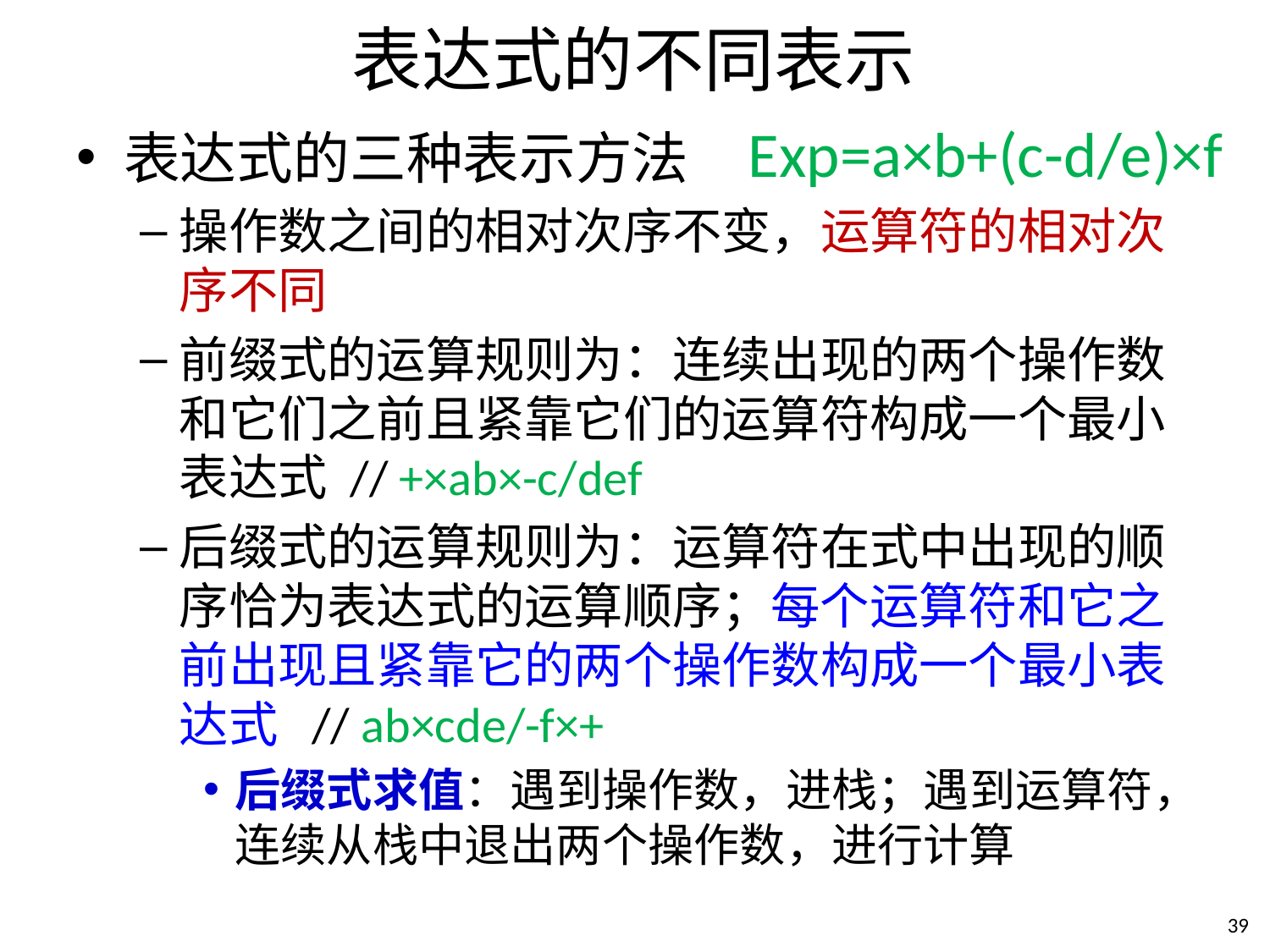

# 表达式的不同表示
Exp=a×b+(c-d/e)×f
表达式的三种表示方法
操作数之间的相对次序不变，运算符的相对次序不同
前缀式的运算规则为：连续出现的两个操作数和它们之前且紧靠它们的运算符构成一个最小表达式 // +×ab×-c/def
后缀式的运算规则为：运算符在式中出现的顺序恰为表达式的运算顺序；每个运算符和它之前出现且紧靠它的两个操作数构成一个最小表达式  // ab×cde/-f×+
后缀式求值：遇到操作数，进栈；遇到运算符，连续从栈中退出两个操作数，进行计算

39